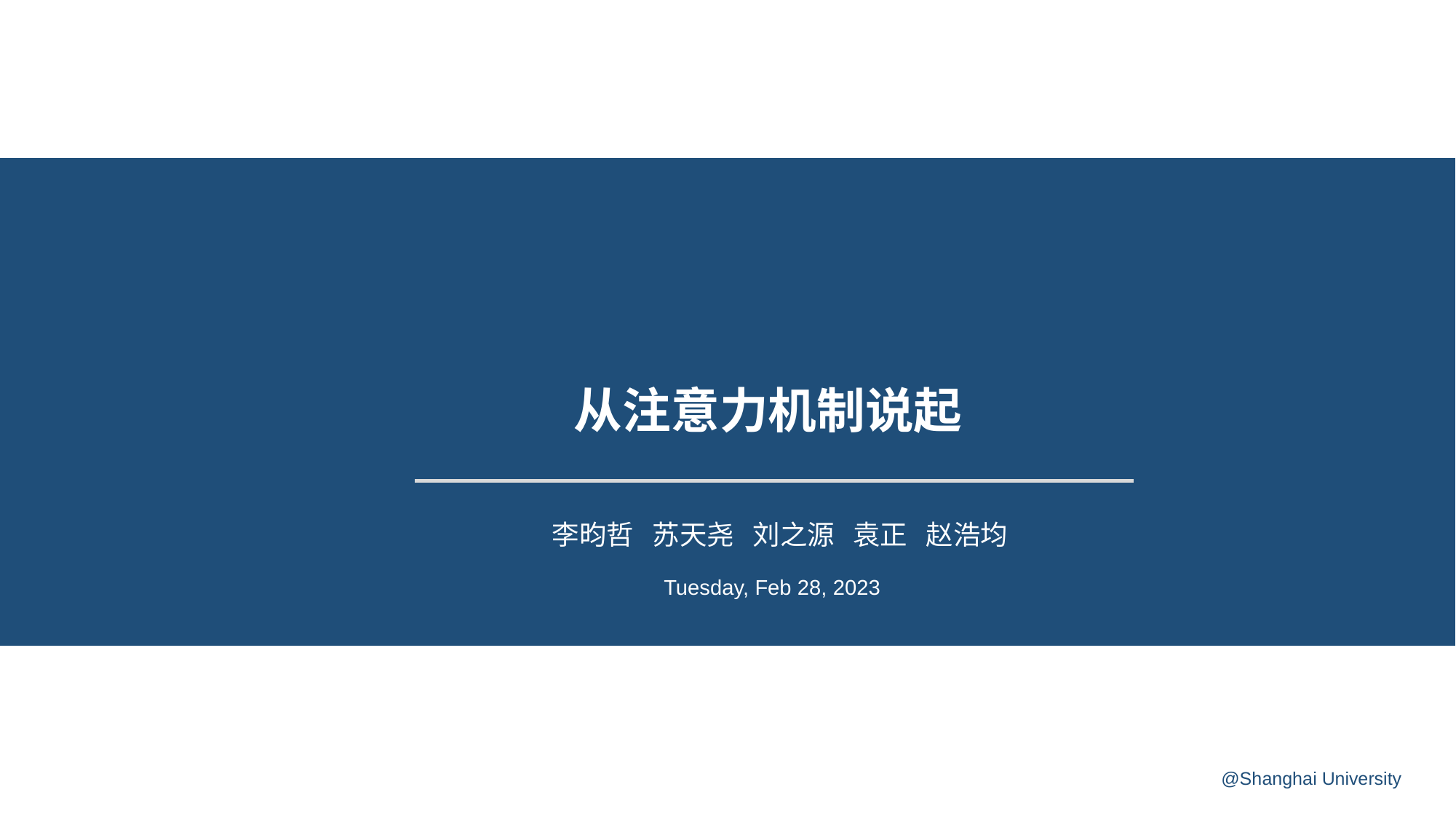

从注意力机制说起
李昀哲   苏天尧   刘之源   袁正   赵浩均
Tuesday, Feb 28, 2023
@Shanghai University